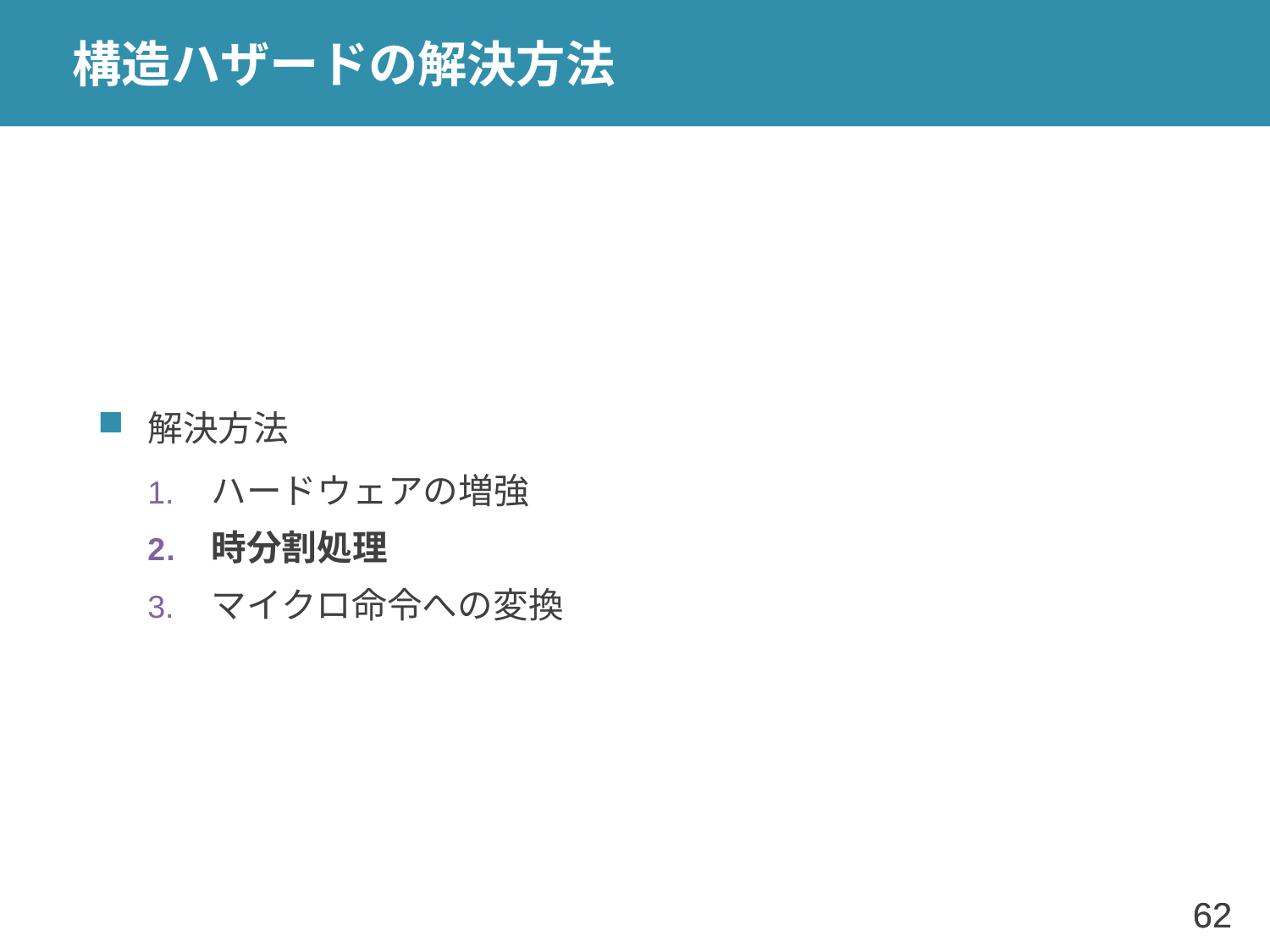

# 構造ハザードの解決方法
解決方法
ハードウェアの増強
時分割処理
マイクロ命令への変換